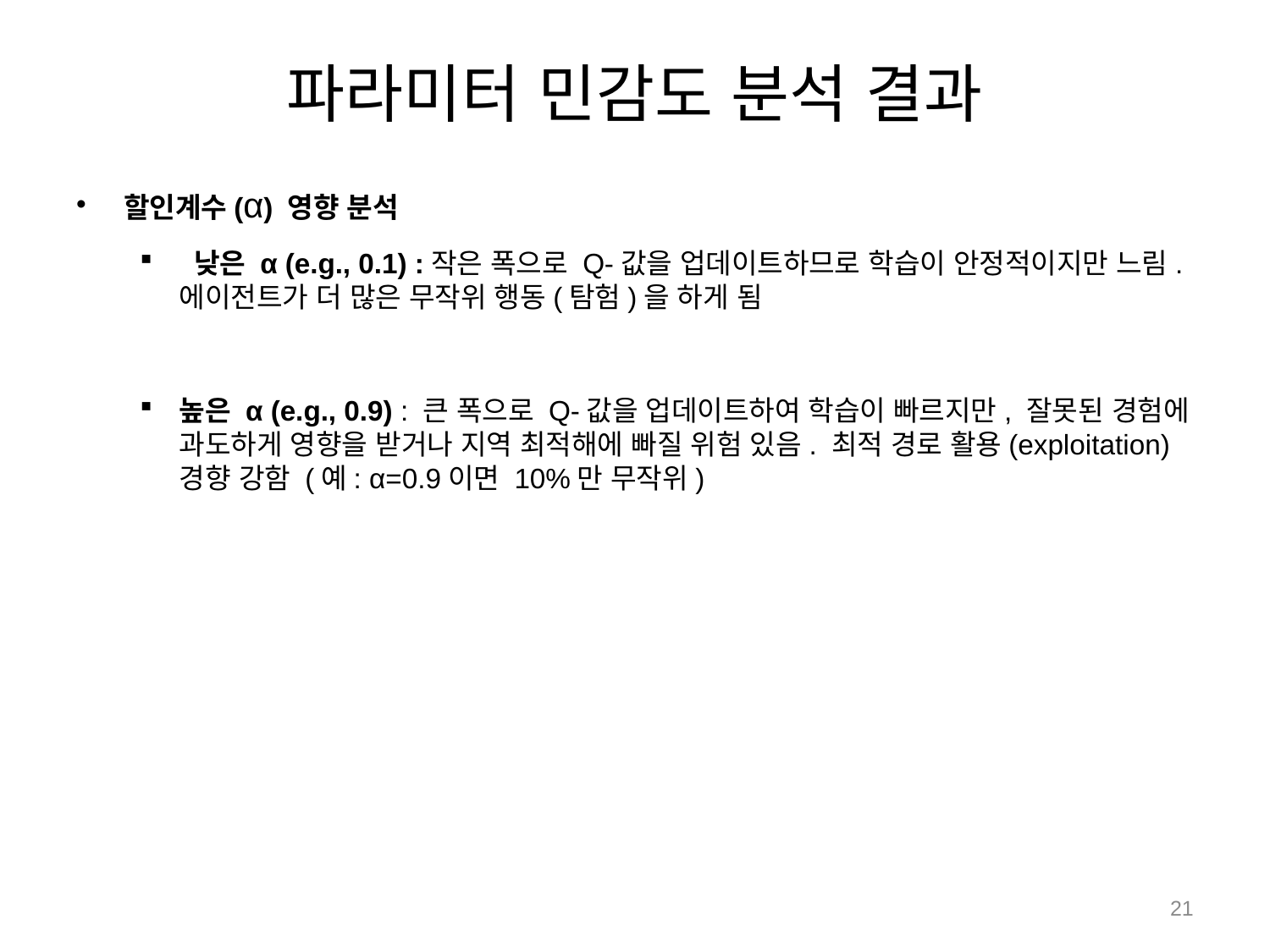

# 파라미터 민감도 분석 결과
할인계수(α) 영향 분석
 낮은 α (e.g., 0.1) :작은 폭으로 Q-값을 업데이트하므로 학습이 안정적이지만 느림. 에이전트가 더 많은 무작위 행동(탐험)을 하게 됨

높은 α (e.g., 0.9) : 큰 폭으로 Q-값을 업데이트하여 학습이 빠르지만, 잘못된 경험에 과도하게 영향을 받거나 지역 최적해에 빠질 위험 있음. 최적 경로 활용(exploitation) 경향 강함 (예: α=0.9이면 10%만 무작위)
21